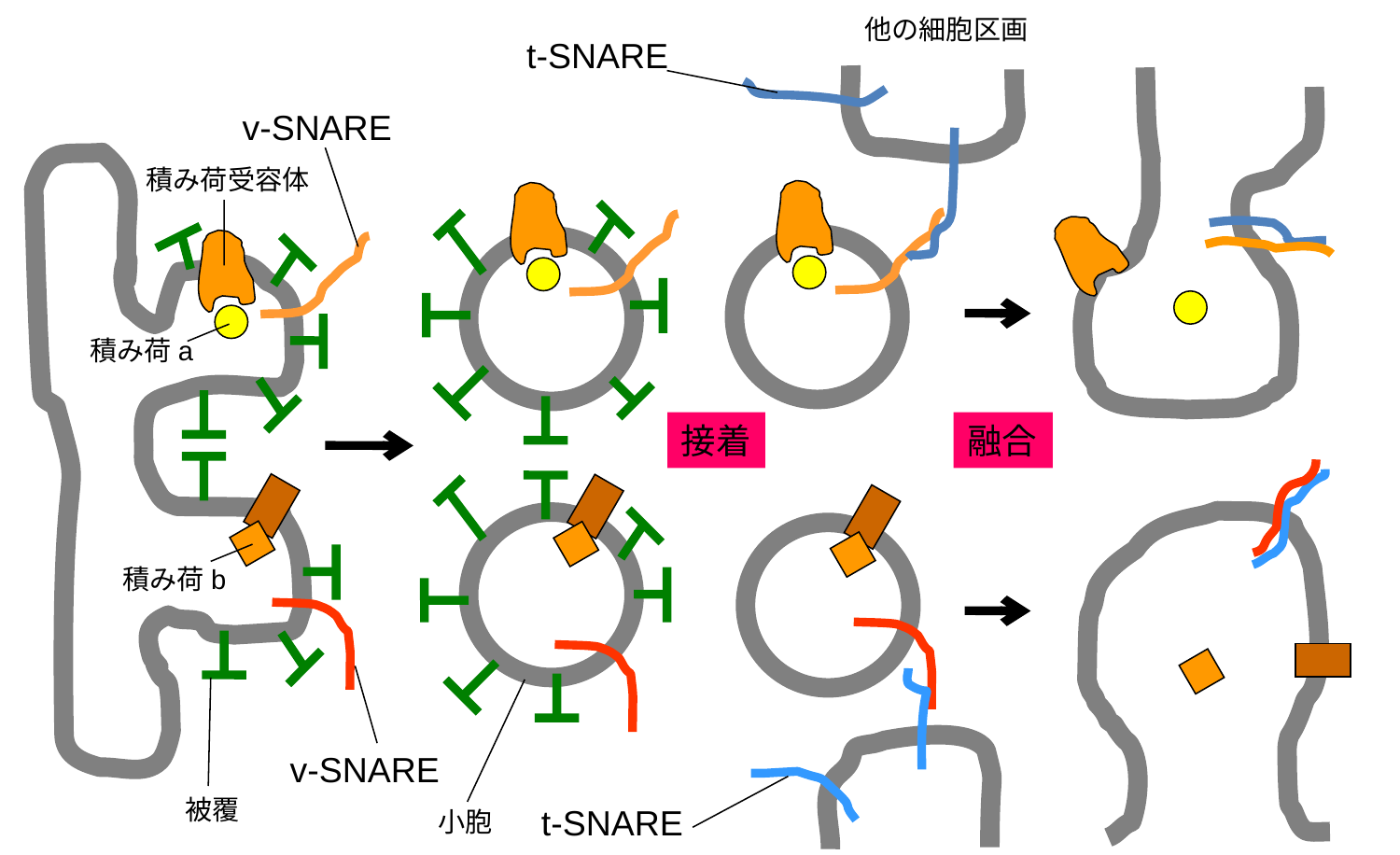

他の細胞区画
t-SNARE

v-SNARE

積み荷受容体

積み荷a

接着
融合

積み荷b

v-SNARE

被覆
t-SNARE
小胞